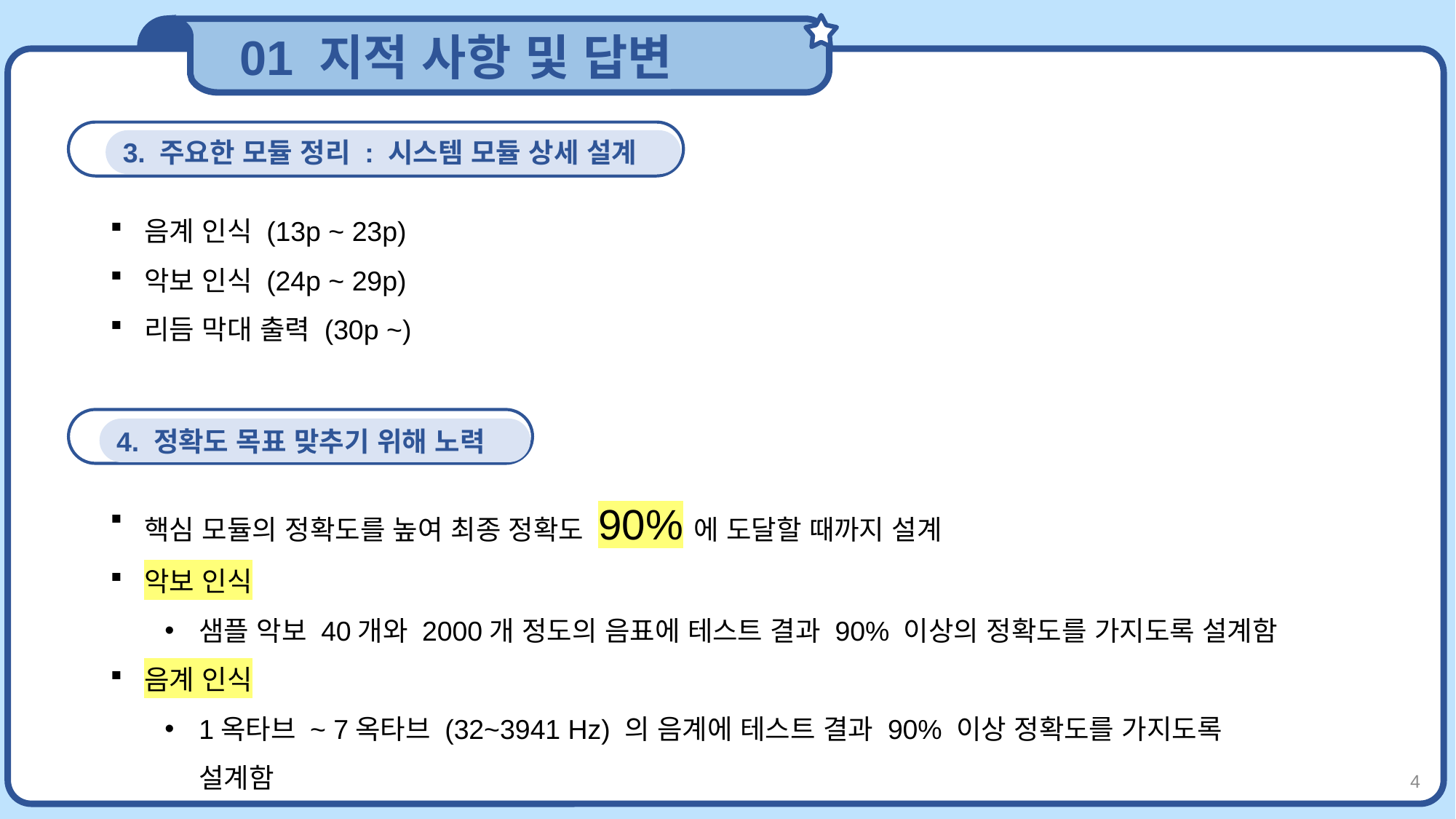

01 지적 사항 및 답변

CONTENTS
3. 주요한 모듈 정리 : 시스템 모듈 상세 설계
음계 인식 (13p ~ 23p)
악보 인식 (24p ~ 29p)
리듬 막대 출력 (30p ~)
CONTENTS
4. 정확도 목표 맞추기 위해 노력
핵심 모듈의 정확도를 높여 최종 정확도 90%에 도달할 때까지 설계
악보 인식
샘플 악보 40개와 2000개 정도의 음표에 테스트 결과 90% 이상의 정확도를 가지도록 설계함
음계 인식
1옥타브 ~ 7옥타브 (32~3941 Hz) 의 음계에 테스트 결과 90% 이상 정확도를 가지도록 설계함
4